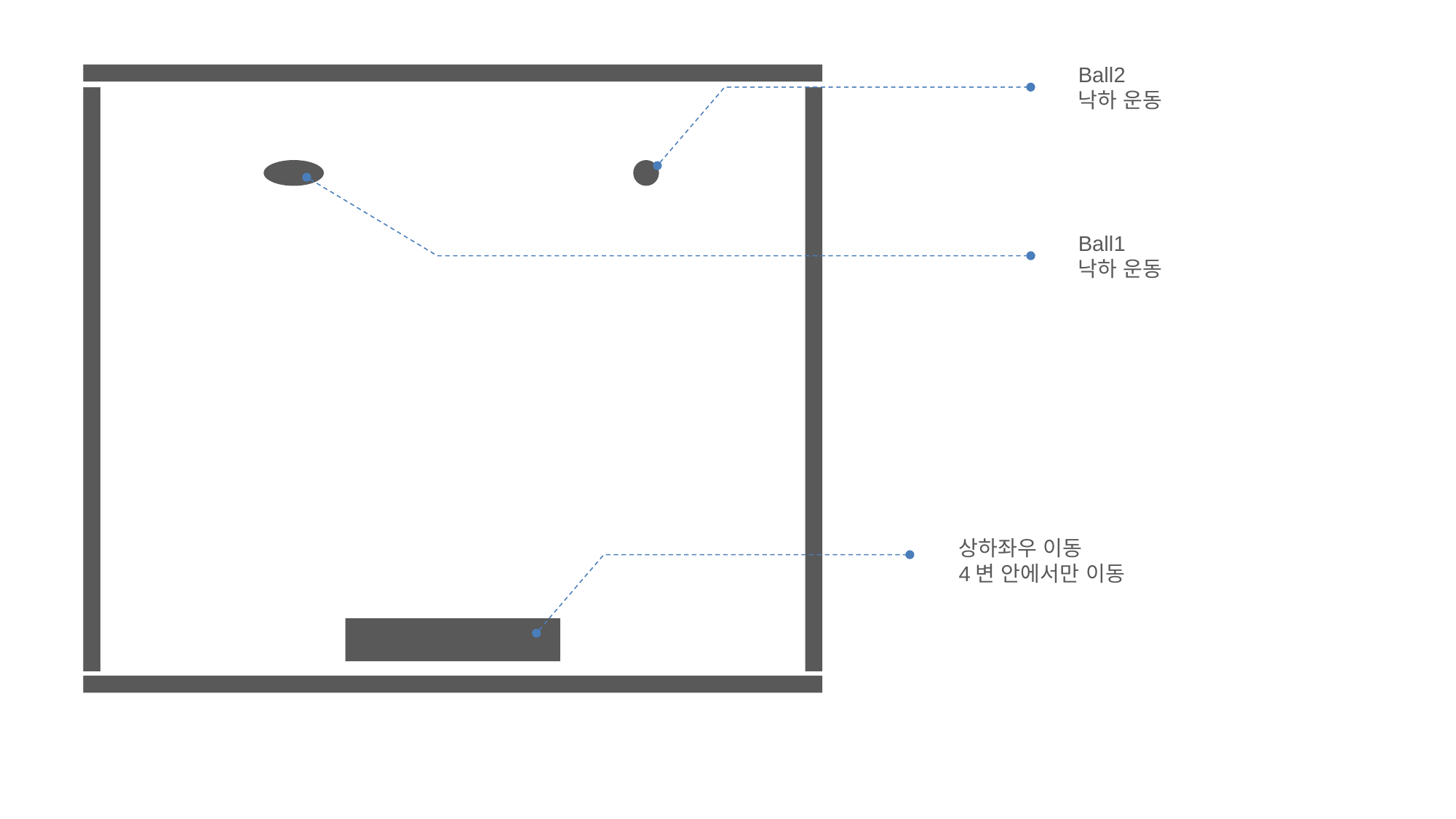

Ball2
낙하 운동

Ball1
낙하 운동
상하좌우 이동
4변 안에서만 이동